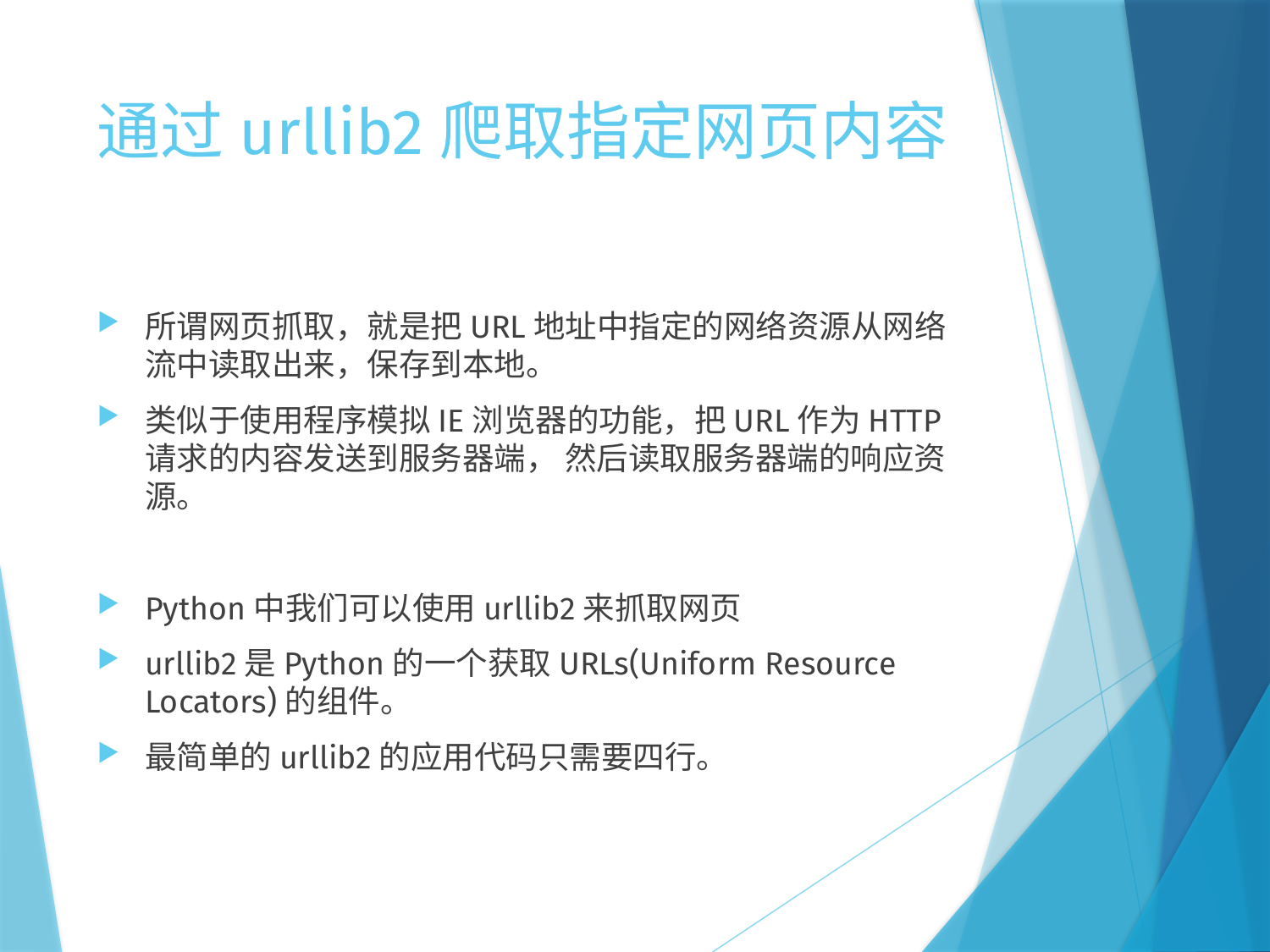

# 通过urllib2爬取指定网页内容
所谓网页抓取，就是把URL地址中指定的网络资源从网络流中读取出来，保存到本地。
类似于使用程序模拟IE浏览器的功能，把URL作为HTTP请求的内容发送到服务器端， 然后读取服务器端的响应资源。

Python中我们可以使用urllib2来抓取网页
urllib2是Python的一个获取URLs(Uniform Resource Locators)的组件。
最简单的urllib2的应用代码只需要四行。